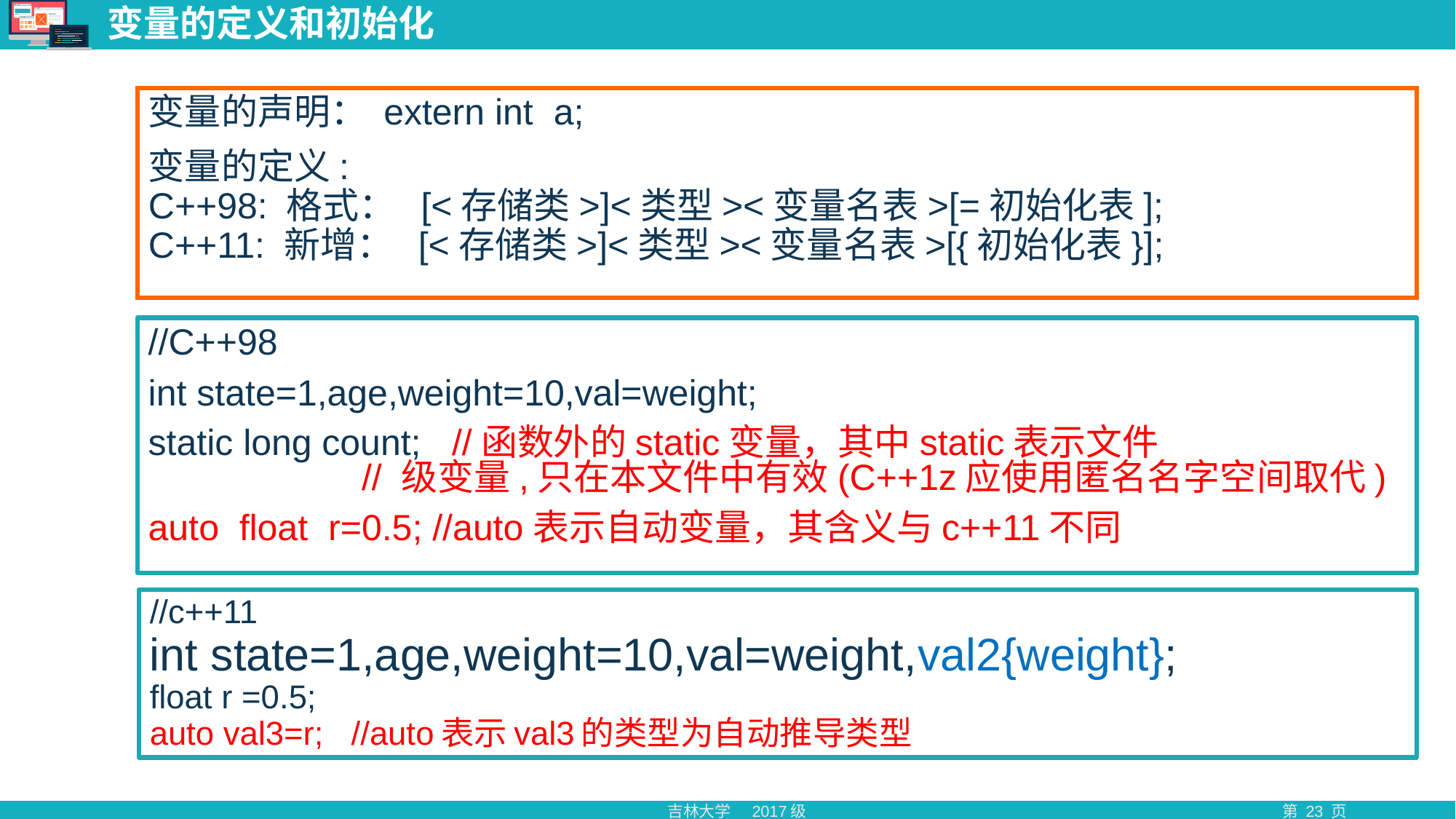

# 变量的定义和初始化
变量的声明： extern int  a;
变量的定义:
C++98: 格式：  [<存储类>]<类型><变量名表>[=初始化表];
C++11: 新增：  [<存储类>]<类型><变量名表>[{初始化表}];
//C++98
int state=1,age,weight=10,val=weight;
static long count;   //函数外的static变量，其中static表示文件
                         // 级变量,只在本文件中有效(C++1z应使用匿名名字空间取代)
auto  float  r=0.5; //auto表示自动变量，其含义与c++11不同
//c++11
int state=1,age,weight=10,val=weight,val2{weight};
float r =0.5;
auto val3=r;   //auto表示val3的类型为自动推导类型